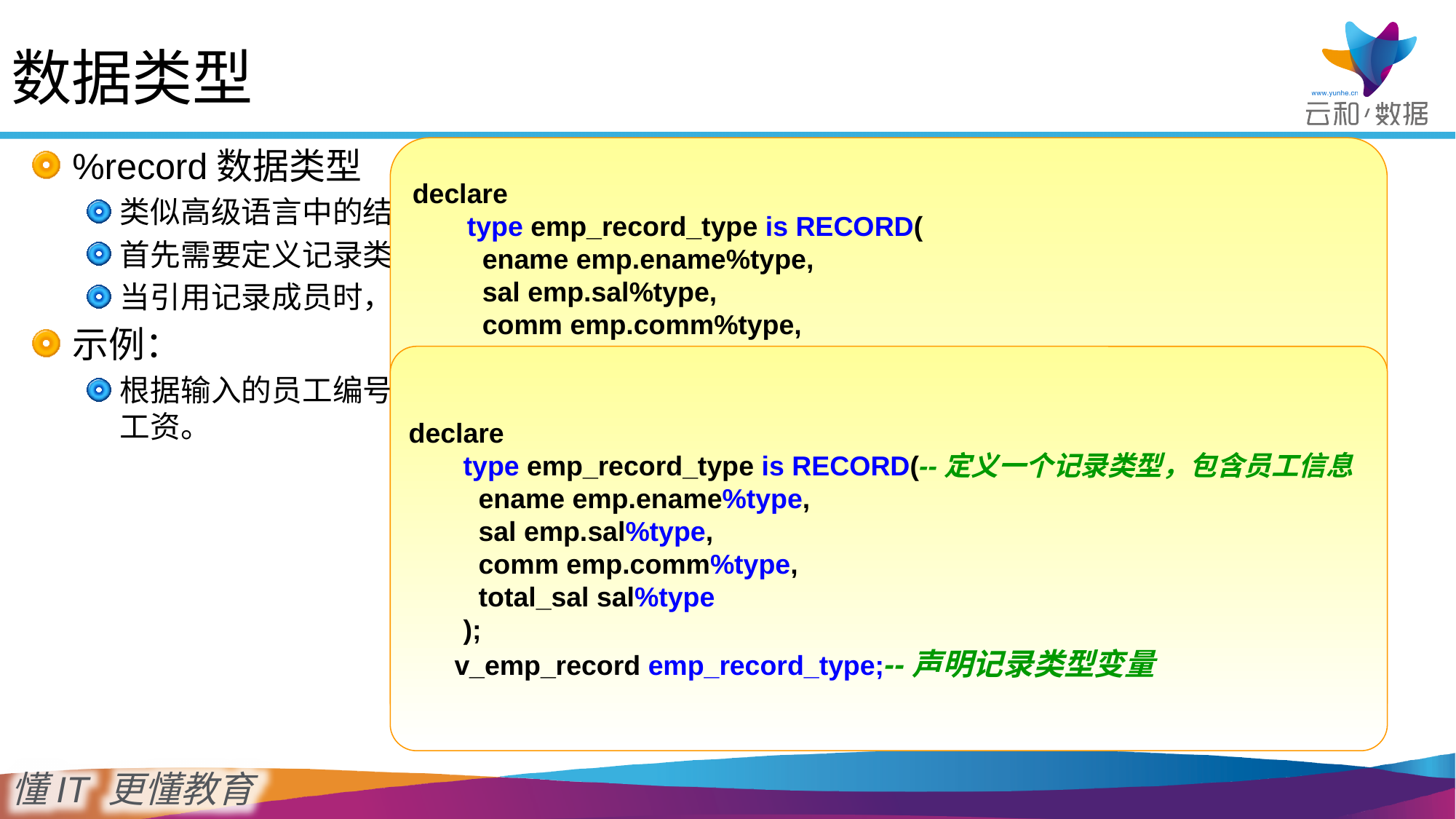

数据类型
%record数据类型
类似高级语言中的结构
首先需要定义记录类型和记录变量
当引用记录成员时，必须将记录变量作为前缀
示例：
根据输入的员工编号输出该员工的姓名、基本工资、奖金及实发工资。

declare
type emp_record_type is RECORD(
  ename emp.ename%type,
  sal emp.sal%type,
  comm emp.comm%type,
  total_sal sal%type
);
	v_emp_record emp_record_type;
begin
  select ename,sal,nvl(comm,0),sal+nvl(comm,0) into v_emp_record
  from emp where empno=7369;
  dbms_output.put_line('员工姓名：'|| v_emp_record.ename);
  dbms_output.put_line('基本工资：'|| v_emp_record.sal);
  dbms_output.put_line('奖金：'|| v_emp_record.comm);
  dbms_output.put_line('实发工资：'|| v_emp_record.total_sal);
end;
declare
type emp_record_type is RECORD(--定义一个记录类型，包含员工信息
  ename emp.ename%type,
  sal emp.sal%type,
  comm emp.comm%type,
  total_sal sal%type
);
      v_emp_record emp_record_type;--声明记录类型变量
13